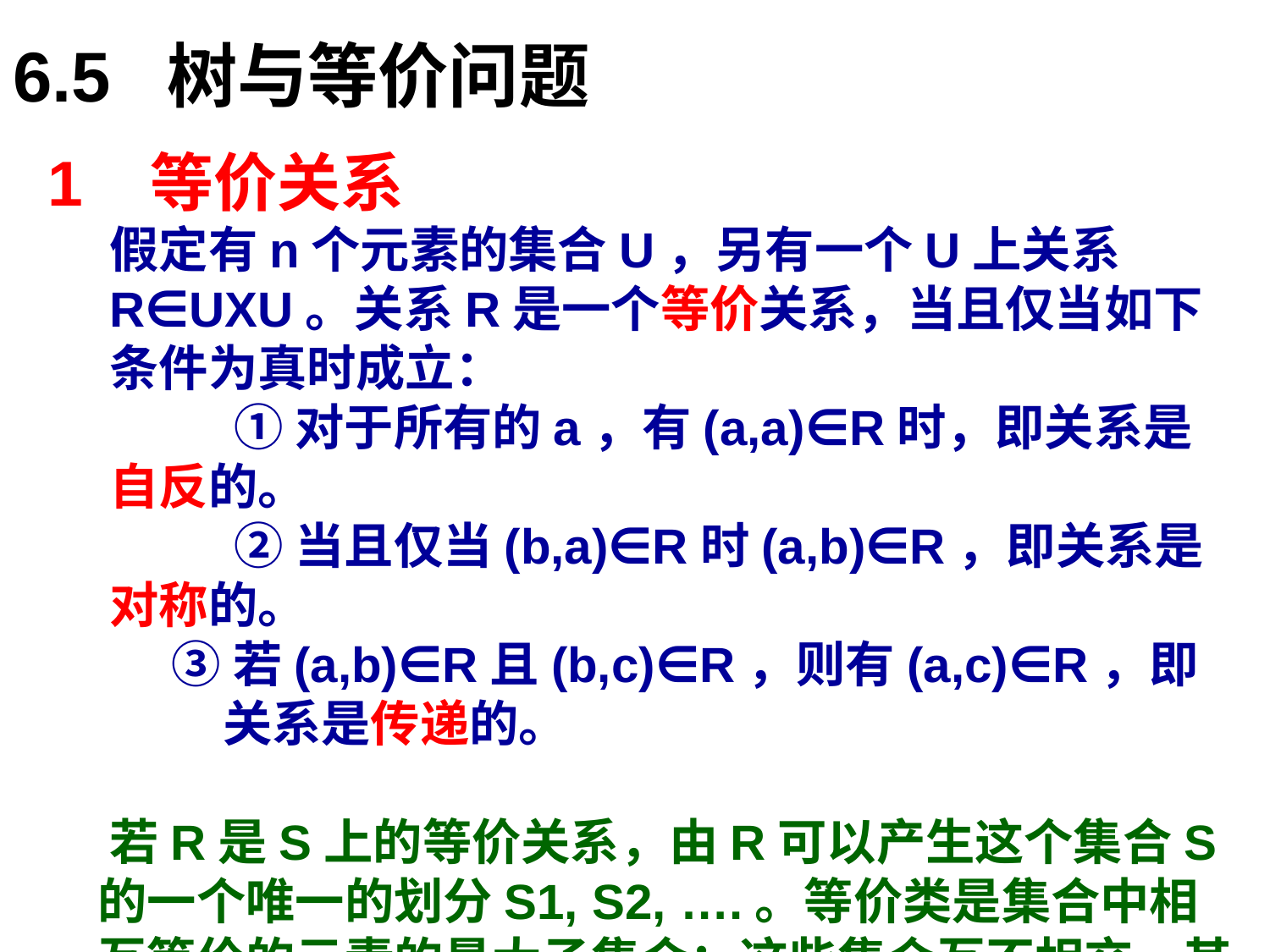

# 6.5  树与等价问题
1   等价关系
假定有n个元素的集合U，另有一个U上关系 R∈UXU。关系R是一个等价关系，当且仅当如下条件为真时成立：
①对于所有的a，有(a,a)∈R时，即关系是自反的。
②当且仅当(b,a)∈R时(a,b)∈R，即关系是对称的。
③若(a,b)∈R且(b,c)∈R，则有(a,c)∈R，即关系是传递的。

若R是S上的等价关系，由R可以产生这个集合S的一个唯一的划分S1, S2, ….。等价类是集合中相互等价的元素的最大子集合；这些集合互不相交，其并集为S。